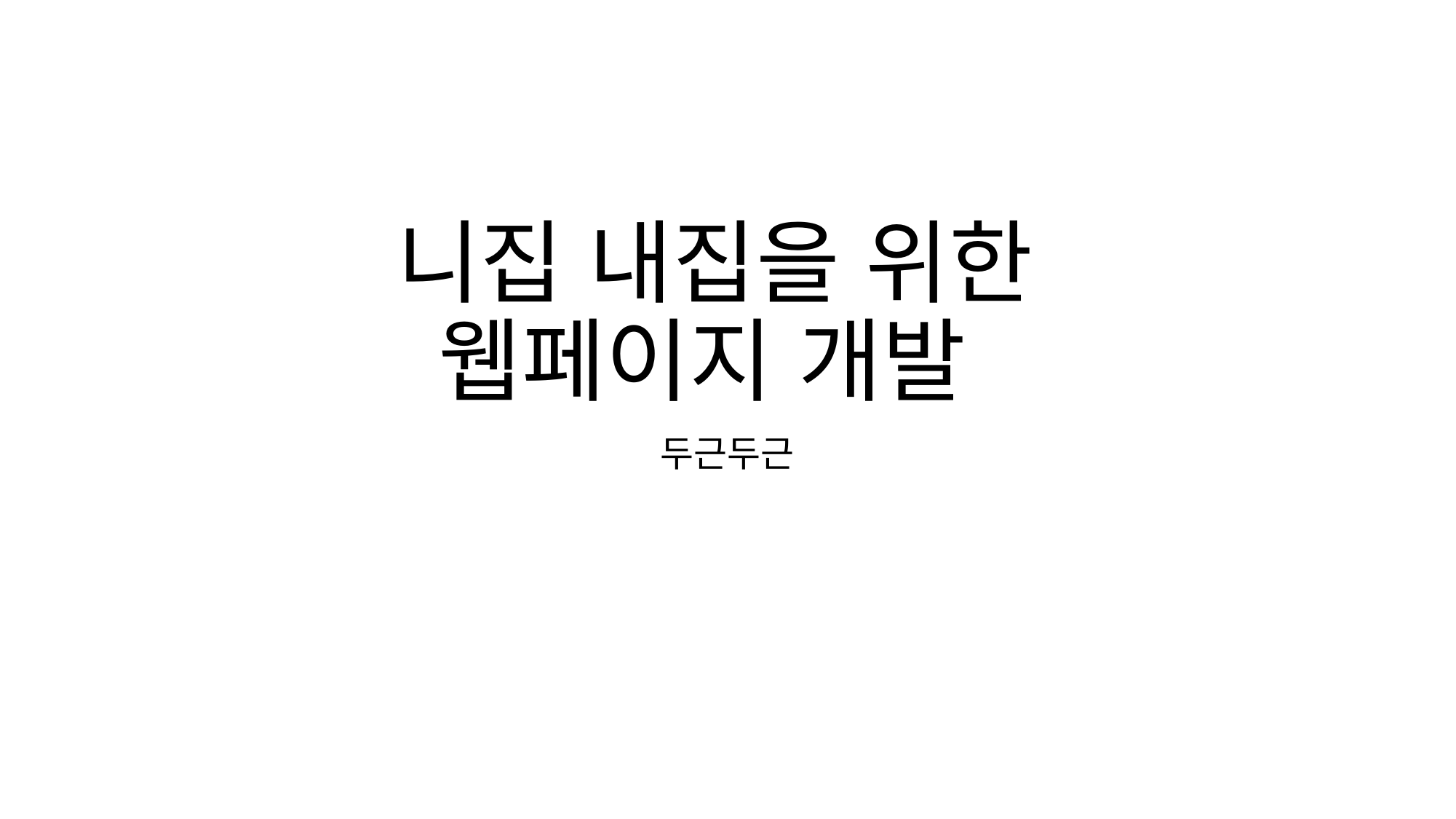

# 니집 내집을 위한 웹페이지 개발
두근두근